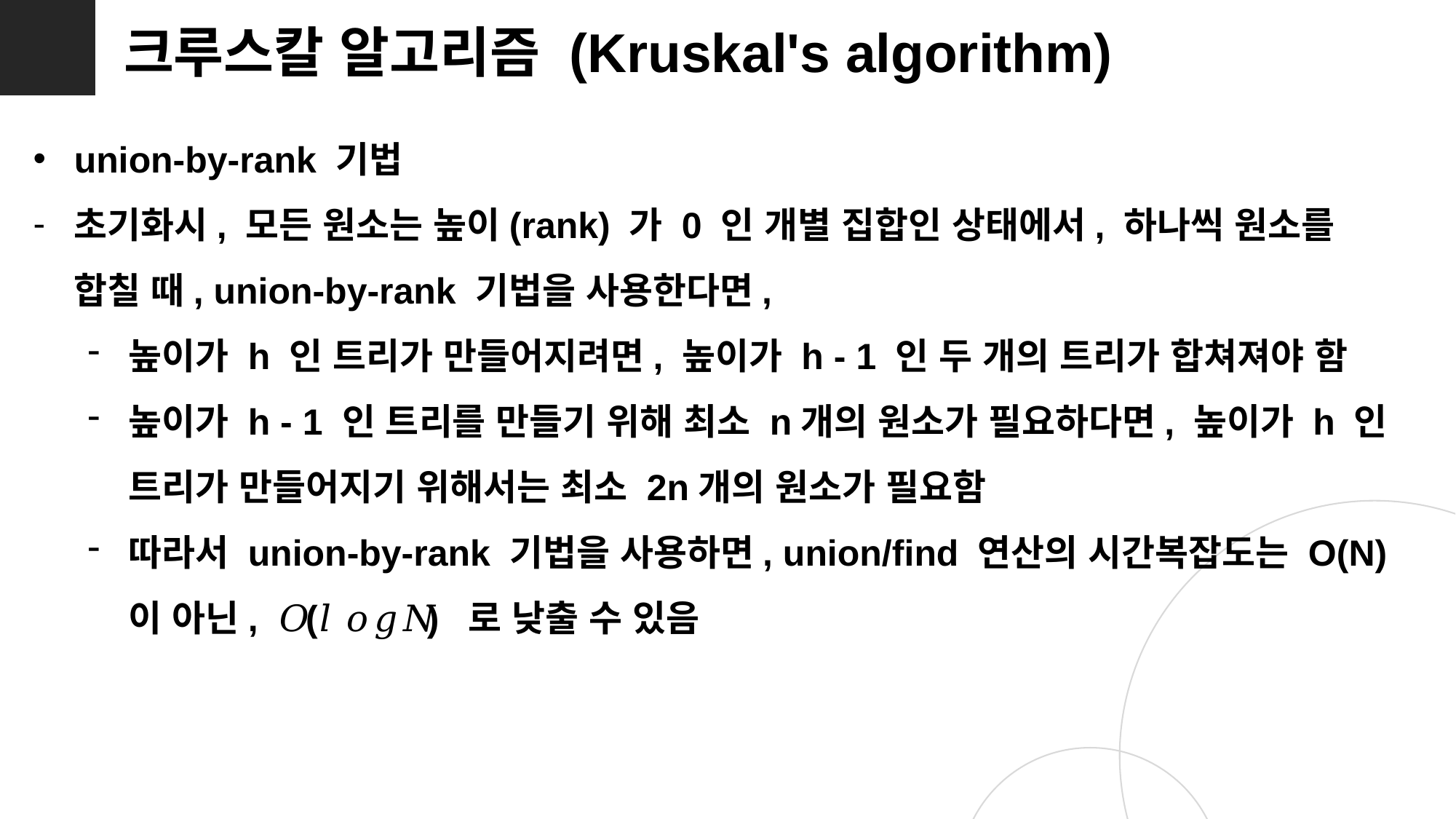

크루스칼 알고리즘 (Kruskal's algorithm)
union-by-rank 기법
초기화시, 모든 원소는 높이(rank) 가 0 인 개별 집합인 상태에서, 하나씩 원소를 합칠 때, union-by-rank 기법을 사용한다면,
높이가 h 인 트리가 만들어지려면, 높이가 h - 1 인 두 개의 트리가 합쳐져야 함
높이가 h - 1 인 트리를 만들기 위해 최소 n개의 원소가 필요하다면, 높이가 h 인 트리가 만들어지기 위해서는 최소 2n개의 원소가 필요함
따라서 union-by-rank 기법을 사용하면, union/find 연산의 시간복잡도는 O(N) 이 아닌,  𝑂(𝑙𝑜𝑔𝑁)  로 낮출 수 있음